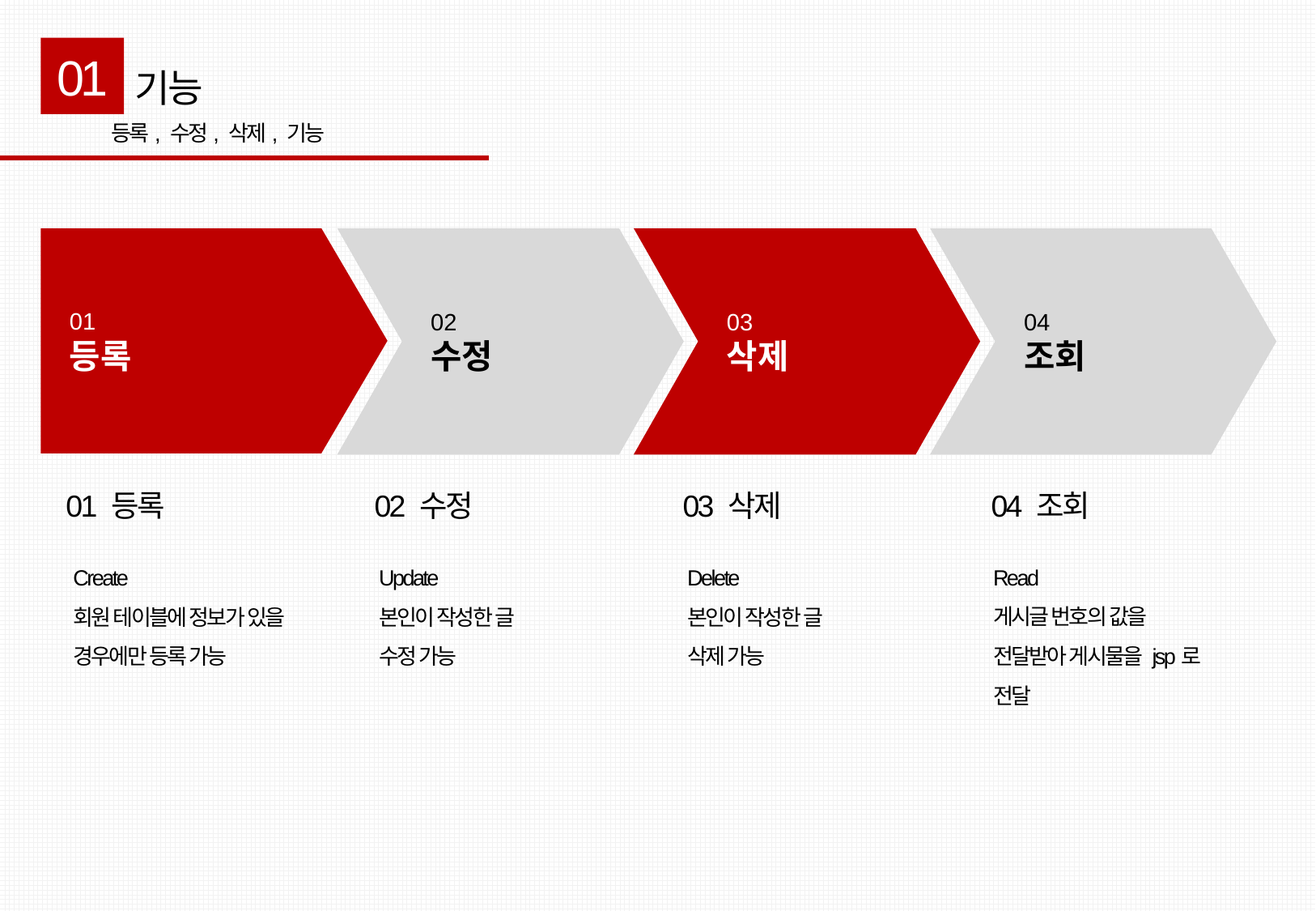

01
기능
등록, 수정, 삭제, 기능
01
등록
02
수정
03
삭제
04
조회
01 등록
02 수정
03 삭제
04 조회
Create
회원 테이블에 정보가 있을
경우에만 등록 가능
Update
본인이 작성한 글
수정 가능
Delete
본인이 작성한 글
삭제 가능
Read
게시글 번호의 값을
전달받아 게시물을 jsp로
전달